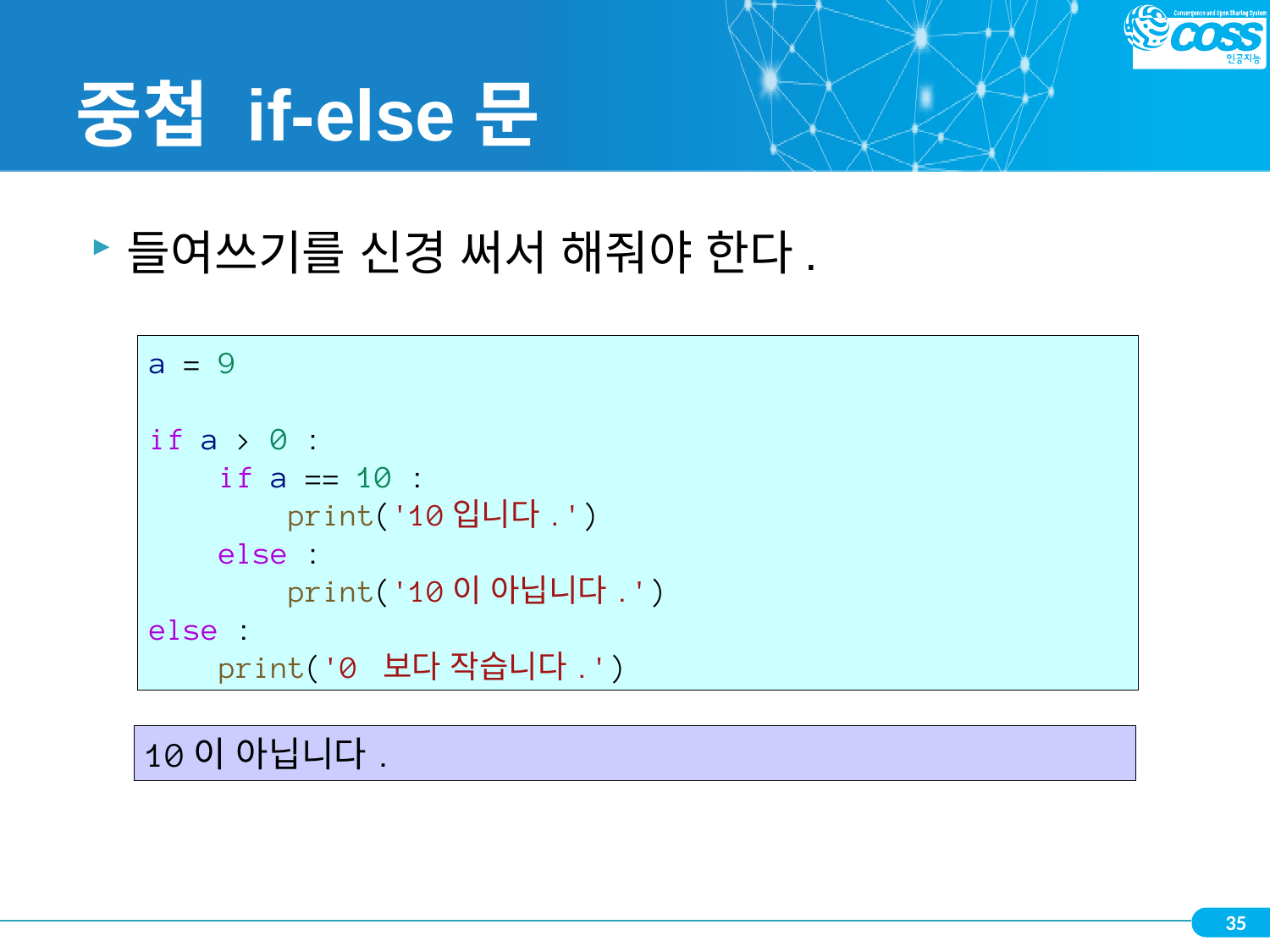

# 중첩 if-else문
들여쓰기를 신경 써서 해줘야 한다.
a = 9
if a > 0 :
    if a == 10 :
        print('10입니다.')
    else :
        print('10이 아닙니다.')
else :
    print('0 보다 작습니다.')
10이 아닙니다.